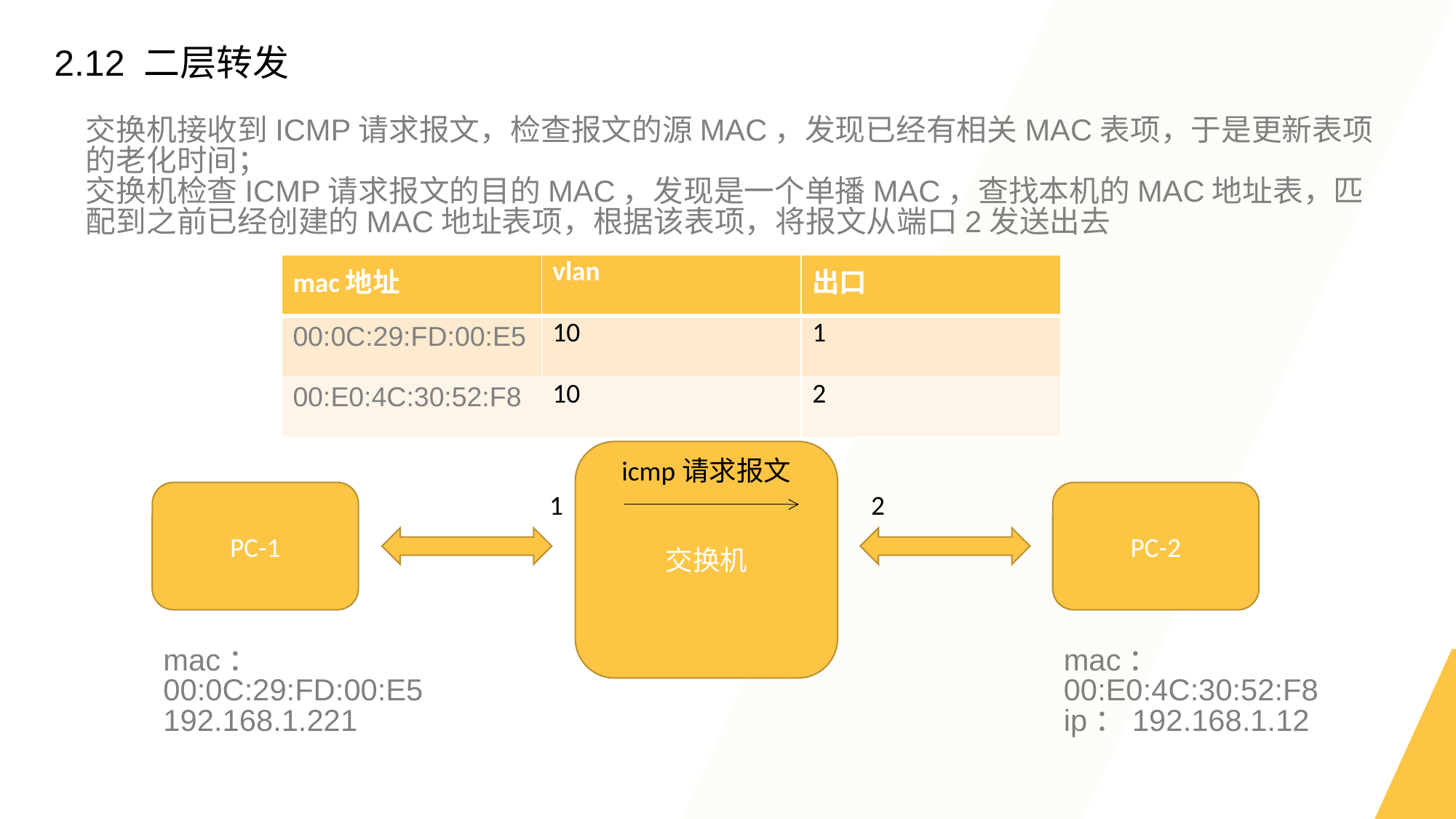

2.12 二层转发

交换机接收到ICMP请求报文，检查报文的源MAC，发现已经有相关MAC表项，于是更新表项的老化时间；
交换机检查ICMP请求报文的目的MAC，发现是一个单播MAC，查找本机的MAC地址表，匹配到之前已经创建的MAC地址表项，根据该表项，将报文从端口2发送出去
| mac地址 | vlan | 出口 |
| --- | --- | --- |
| 00:0C:29:FD:00:E5 | 10 | 1 |
| 00:E0:4C:30:52:F8 | 10 | 2 |
交换机
icmp请求报文
PC-1
2
1
PC-2

mac：
00:0C:29:FD:00:E5
192.168.1.221

mac：
00:E0:4C:30:52:F8
ip：192.168.1.12